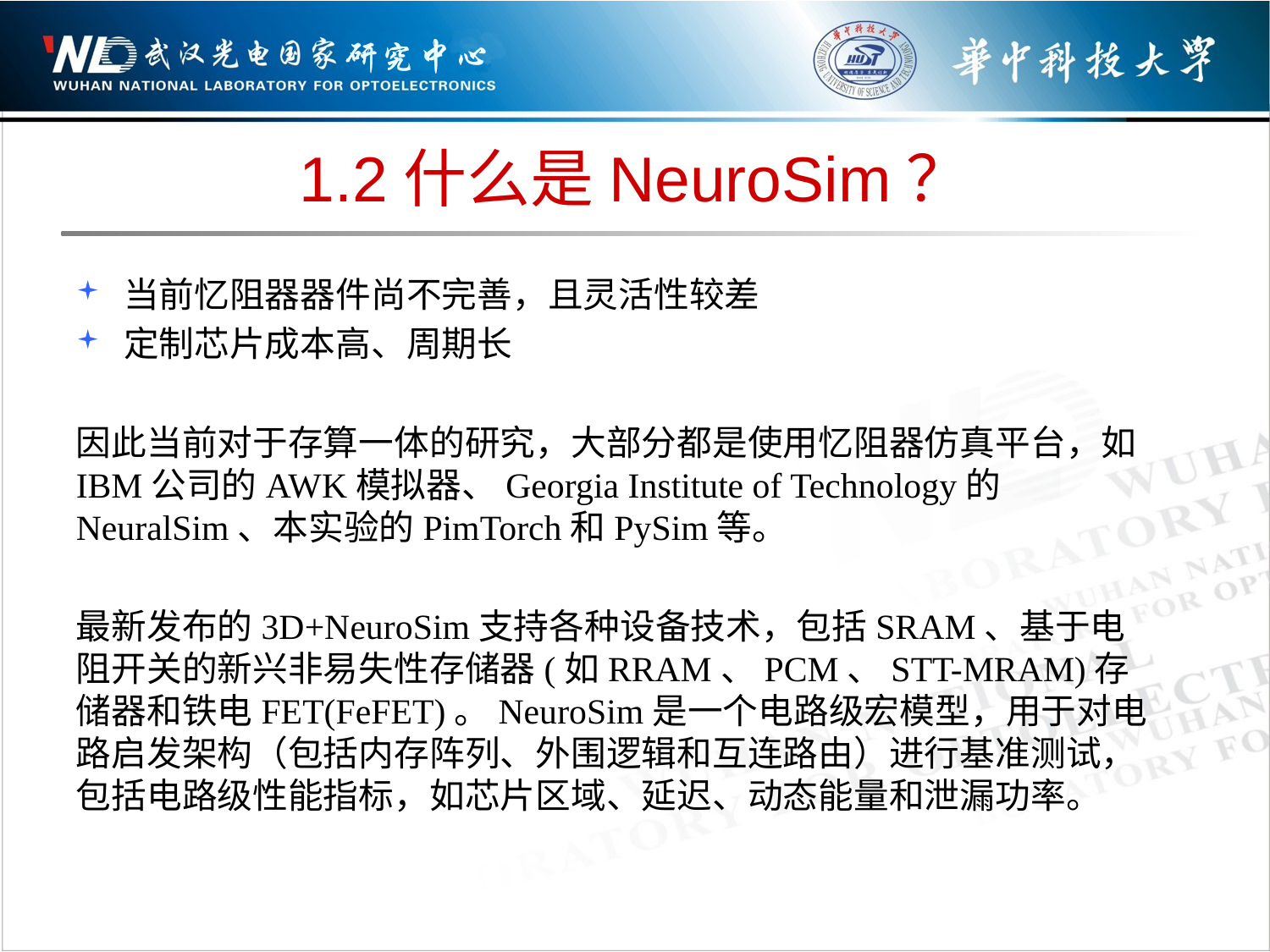

# 1.2什么是NeuroSim？
当前忆阻器器件尚不完善，且灵活性较差
定制芯片成本高、周期长

因此当前对于存算一体的研究，大部分都是使用忆阻器仿真平台，如IBM公司的AWK模拟器、Georgia Institute of Technology的NeuralSim、本实验的PimTorch和PySim等。

最新发布的3D+NeuroSim支持各种设备技术，包括SRAM、基于电阻开关的新兴非易失性存储器(如RRAM、PCM、STT-MRAM)存储器和铁电FET(FeFET)。NeuroSim是一个电路级宏模型，用于对电路启发架构（包括内存阵列、外围逻辑和互连路由）进行基准测试，包括电路级性能指标，如芯片区域、延迟、动态能量和泄漏功率。